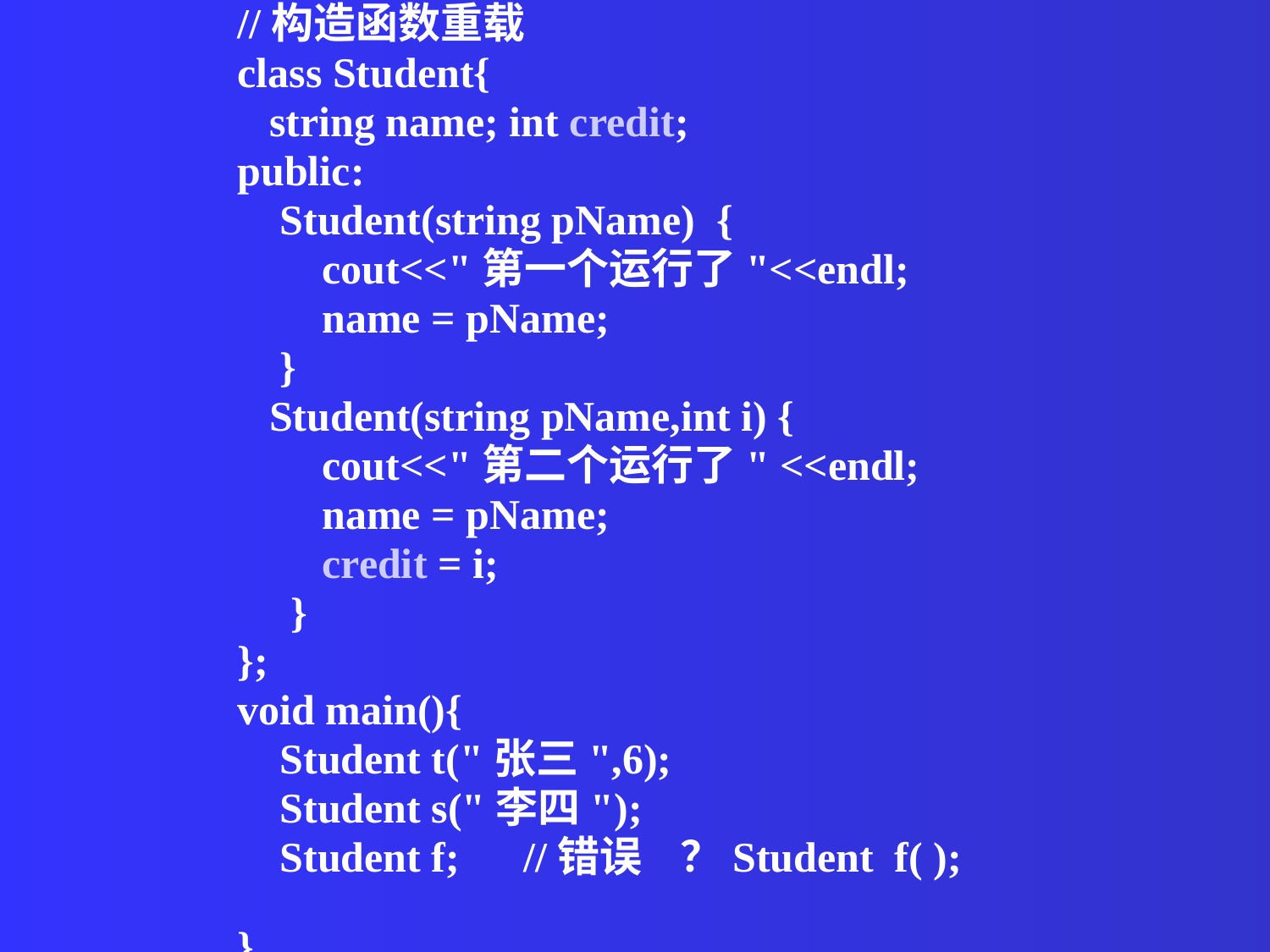

//构造函数重载
class Student{
   string name; int credit;
public:
    Student(string pName)  {
        cout<<"第一个运行了"<<endl;
        name = pName;
    }
   Student(string pName,int i) {
        cout<<"第二个运行了" <<endl;
        name = pName;
        credit = i;
     }
};
void main(){
    Student t("张三",6);
    Student s("李四");
    Student f;      //错误    ？Student  f( );
}